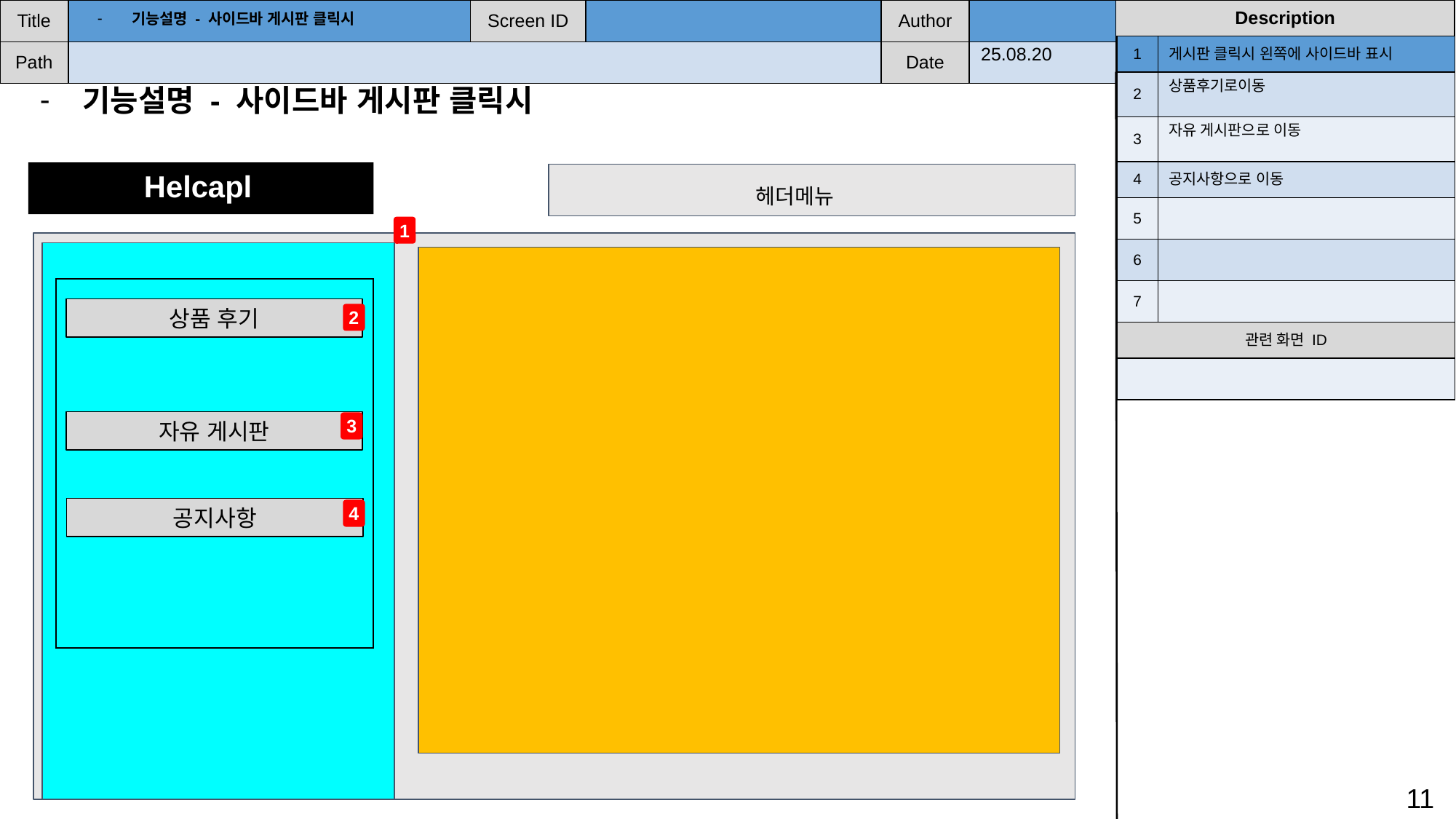

기능설명 - 사이드바 게시판 클릭시

| 1 | 게시판 클릭시 왼쪽에 사이드바 표시 |
| --- | --- |
| 2 | 상품후기로이동 |
| 3 | 자유 게시판으로 이동 |
| 4 | 공지사항으로 이동 |
| 5 |  |
| 6 |  |
| 7 |  |
| 관련 화면 ID |  |
|  |  |

25.08.20
기능설명 - 사이드바 게시판 클릭시
Helcapl
헬팡팡

헤더메뉴
1

상품 후기
자유 게시판
2
3
공지사항
4